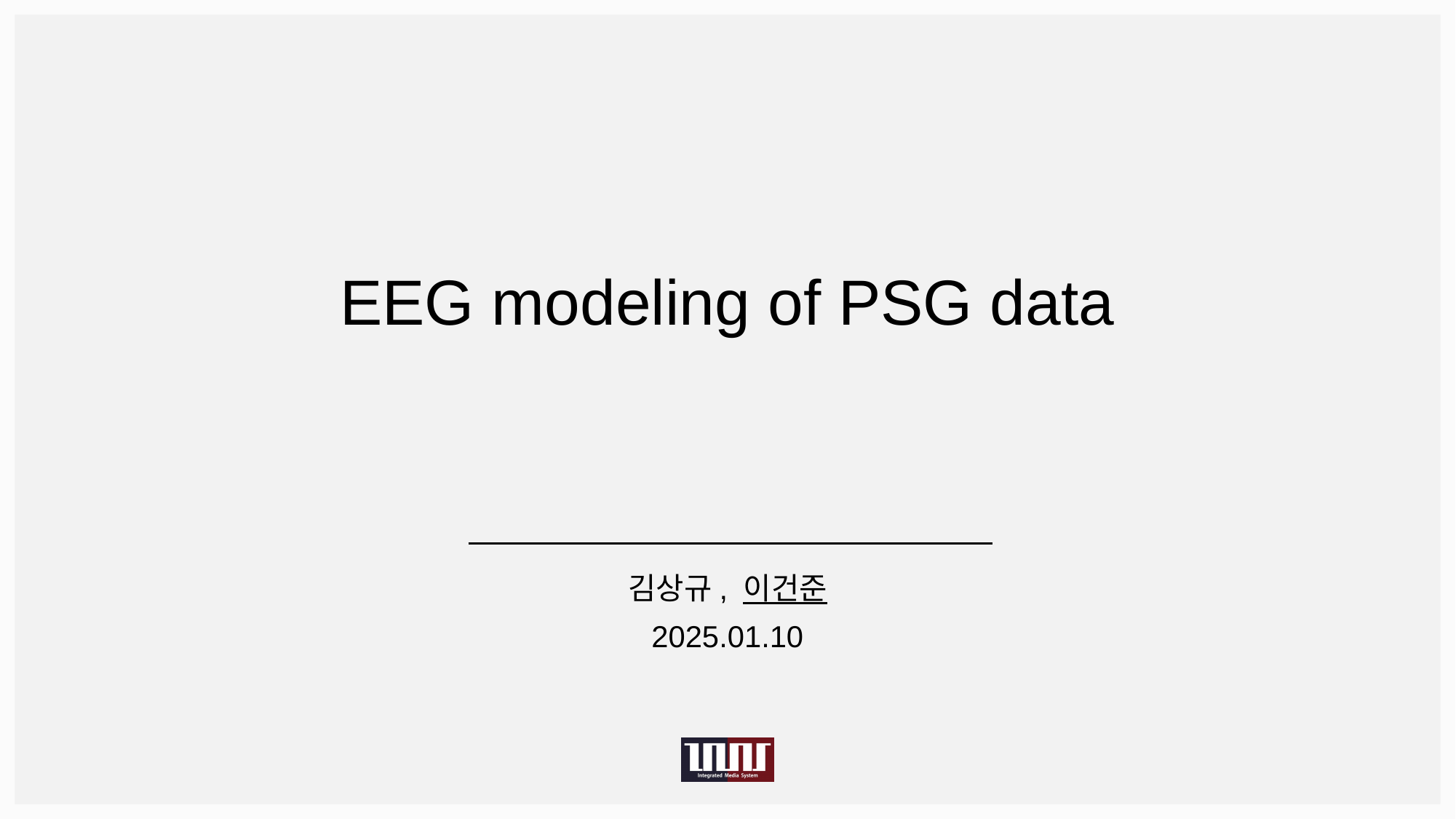

# EEG modeling of PSG data

김상규, 이건준
2025.01.10